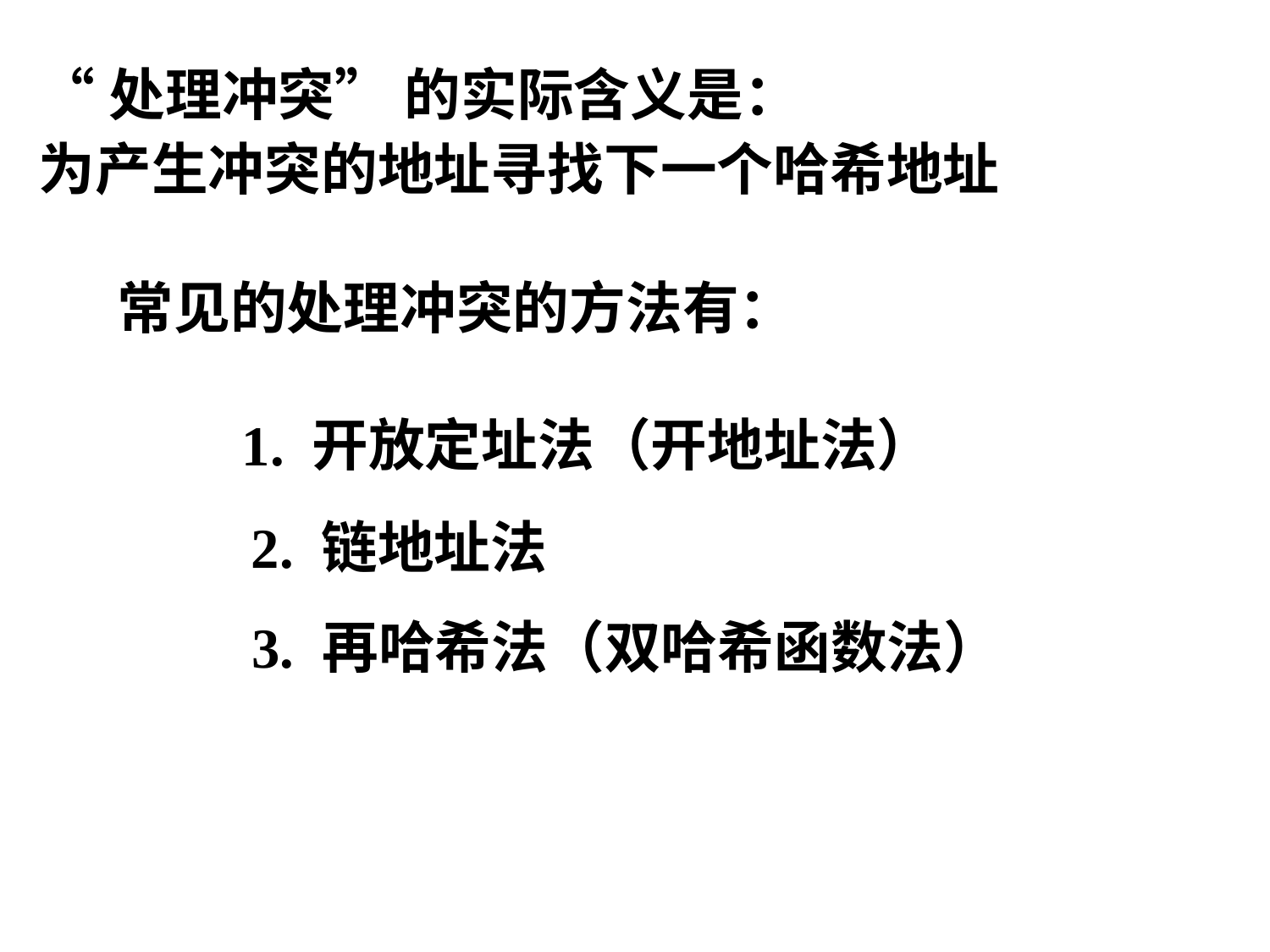

“处理冲突” 的实际含义是：
为产生冲突的地址寻找下一个哈希地址
常见的处理冲突的方法有：
1. 开放定址法（开地址法）
2. 链地址法
3. 再哈希法（双哈希函数法）